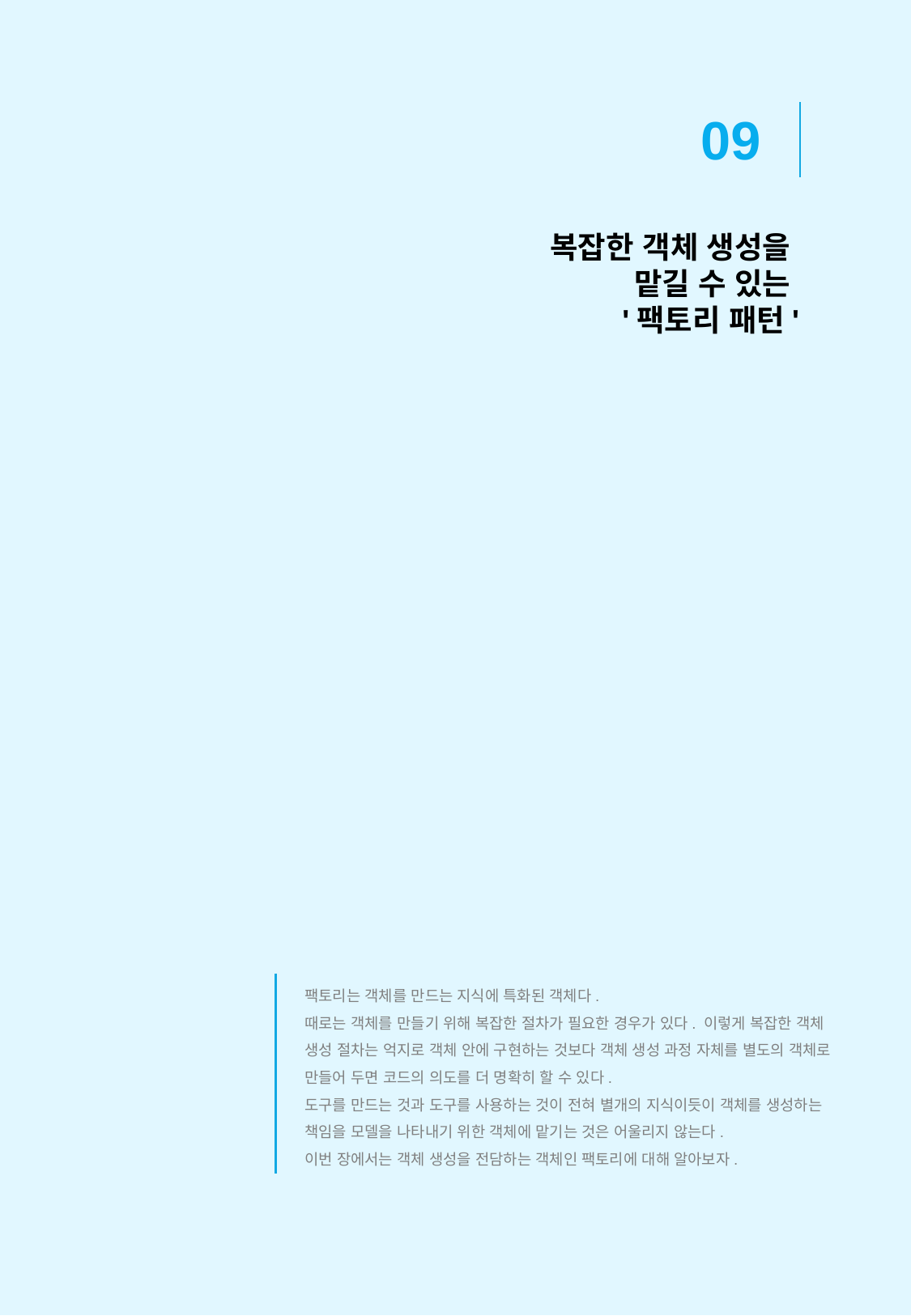

09
복잡한 객체 생성을
맡길 수 있는
'팩토리 패턴'
팩토리는 객체를 만드는 지식에 특화된 객체다.
때로는 객체를 만들기 위해 복잡한 절차가 필요한 경우가 있다. 이렇게 복잡한 객체 생성 절차는 억지로 객체 안에 구현하는 것보다 객체 생성 과정 자체를 별도의 객체로 만들어 두면 코드의 의도를 더 명확히 할 수 있다.
도구를 만드는 것과 도구를 사용하는 것이 전혀 별개의 지식이듯이 객체를 생성하는 책임을 모델을 나타내기 위한 객체에 맡기는 것은 어울리지 않는다.
이번 장에서는 객체 생성을 전담하는 객체인 팩토리에 대해 알아보자.